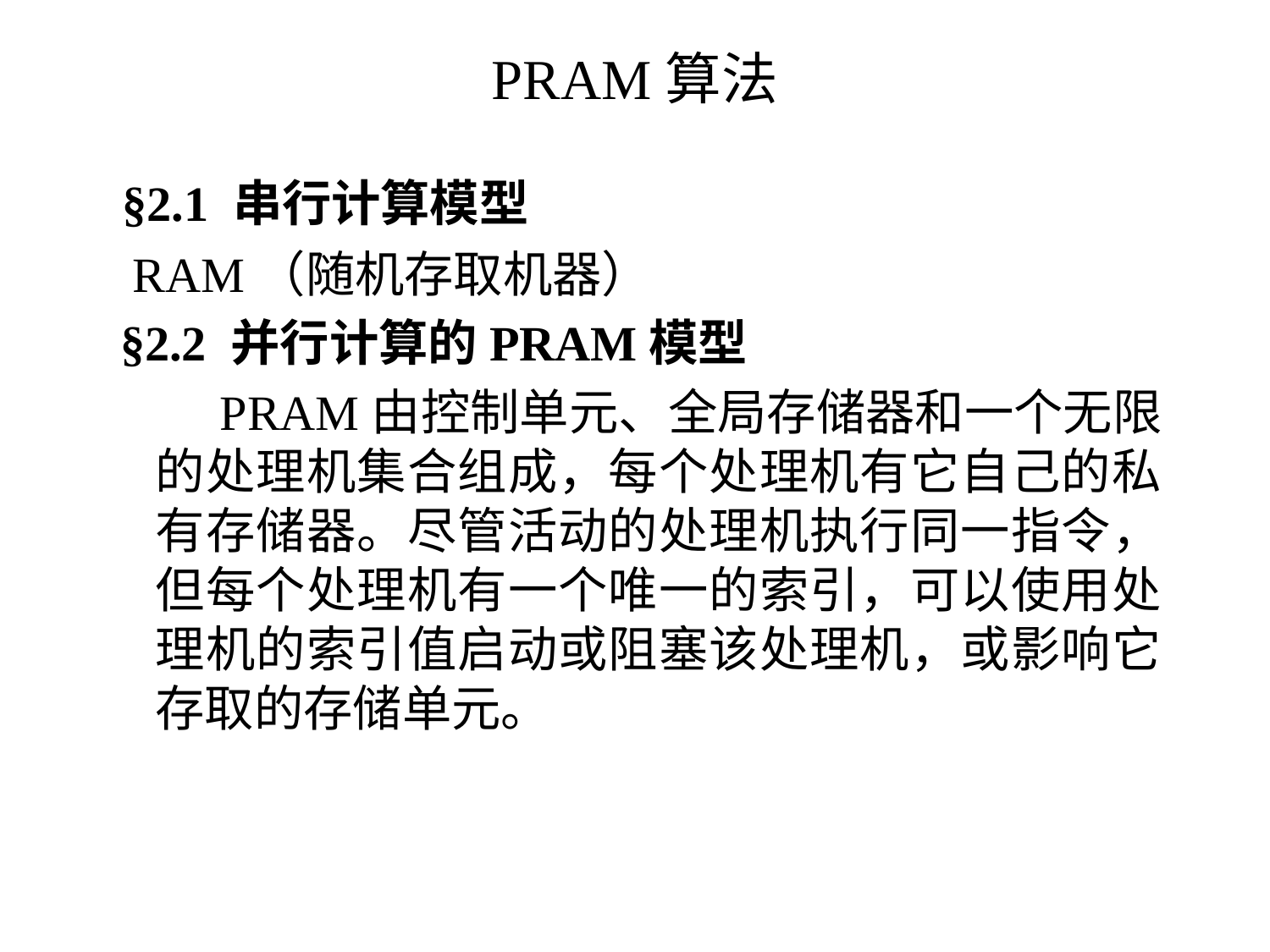

# PRAM算法
 §2.1 串行计算模型
  RAM（随机存取机器）
 §2.2 并行计算的PRAM模型
         PRAM由控制单元、全局存储器和一个无限的处理机集合组成，每个处理机有它自己的私有存储器。尽管活动的处理机执行同一指令，但每个处理机有一个唯一的索引，可以使用处理机的索引值启动或阻塞该处理机，或影响它存取的存储单元。